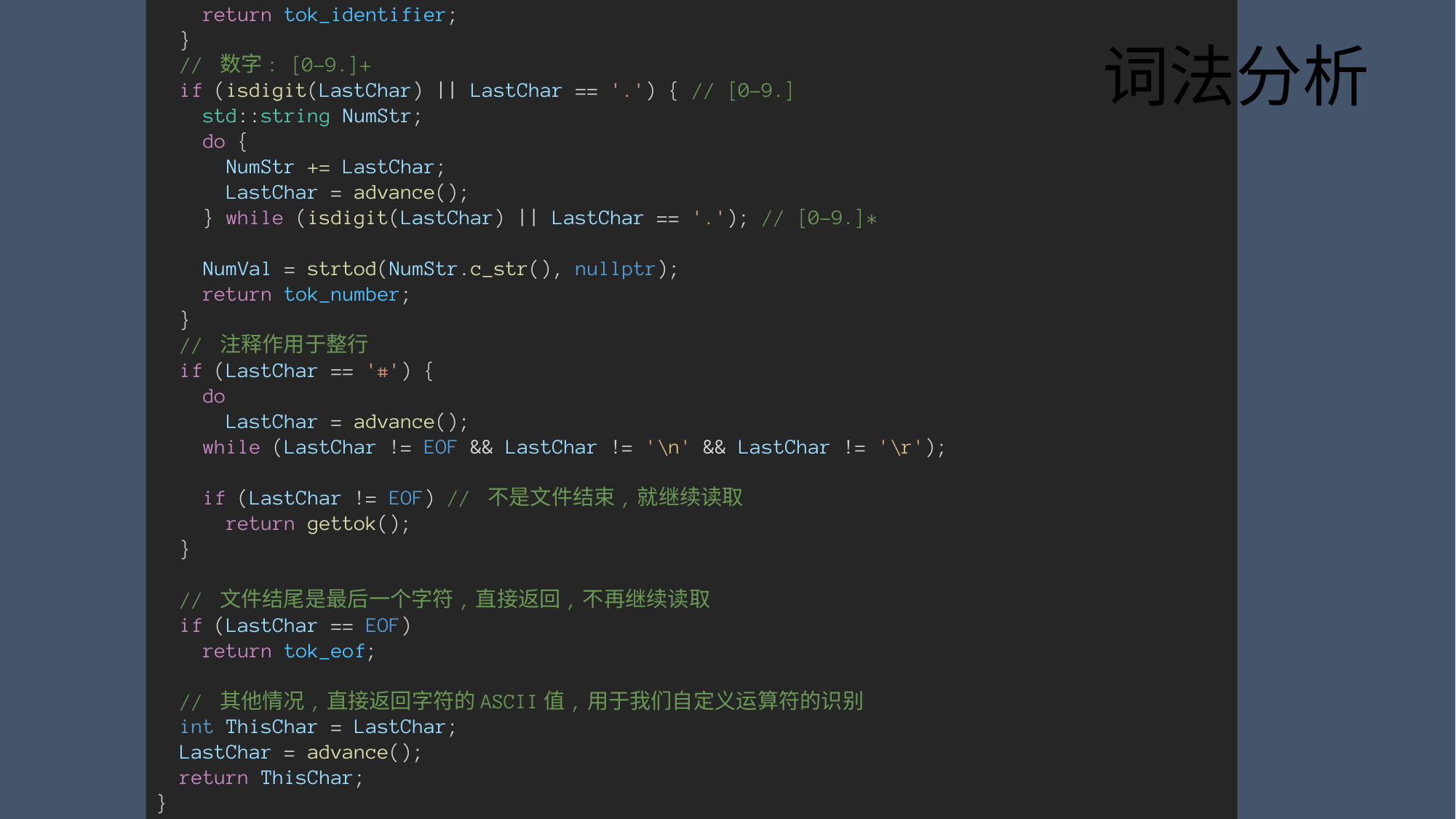

# 词法分析
// Token的枚举数组, 负数用于区分不同token, 正数用于存储 运算符 char类型的ASCII值
enum Token {
  tok_eof = -1,        // ^D 或 ^Z
  tok_def = -2,        // 函数声明
  tok_extern = -3,     // 拓展库函数
  tok_identifier = -4, // 变量名
  tok_number = -5,     // 数字
  tok_if = -6,         // 控制流 if
  tok_then = -7,       // 控制流 then
  tok_else = -8,       // 控制流 else
  tok_for = -9,        // 控制流 for
  tok_in = -10,        // 控制流 in
  tok_binary = -11,    // 二元运算符
  tok_unary = -12,     // 一元运算符
  tok_var = -13        // 可变变量
};
// 返回token的名称
std::string getTokName(int Tok) {
  switch (Tok) {
  case tok_eof:
    return "eof";
  case tok_def:
    return "def";
  case tok_extern:
    return "extern";
  case tok_identifier:
    return "identifier";
  case tok_number:
    return "number";
  case tok_if:
    return "if";
  case tok_then:
    return "then";
  case tok_else:
    return "else";
  case tok_for:
    return "for";
  case tok_in:
    return "in";
  case tok_binary:
    return "binary";
  case tok_unary:
    return "unary";
  case tok_var:
    return "var";
  }
  return std::string(1, (char)Tok); // 其他情况返回 Tok值
}
namespace {
class PrototypeAST; // 函数声明AST
class ExprAST;      // 表达式AST
} // namespace
static LLVMContext TheContext;          // 管理和global数据
static IRBuilder<> Builder(TheContext); // IR生成器
struct DebugInfo {
  // 遵循DWARF
  DICompileUnit *TheCU; // Debug Information 调试信息编译单元
  DIType *DblTy;        // 调试信息类型
  std::vector<DIScope *> LexicalBlocks; // 调试词法作用域
  void emitLocation(ExprAST *AST); // 为AST生成调试的代码位置信息
  DIType *getDoubleTy();           // 返回调试信息类型
} KSDbgInfo; // 生成一个调试信息对象, KaleidoscopeDebugInfo
// 存储源代码行列位置
struct SourceLocation {
  int Line; // 行
  int Col;  // 列
};
static SourceLocation CurLoc;          // 当前位置
static SourceLocation LexLoc = {1, 0}; // 词法解析位置
// 对每个读入的字符,先记录其位置,然后返回该字符
static int advance() {
  int LastChar = getchar();
  // linux:\n  windows: \r\n  macos: \r
  if (LastChar == '\n' || LastChar == '\r') {
    LexLoc.Line++;  // 换行时,行数+1
    LexLoc.Col = 0; // 列数清零
  } else
    LexLoc.Col++;  // 未换行时,列数+1
  return LastChar; // 返回当前字符
}
static std::string IdentifierStr; // 如果是 tok_identifier 会保存 变量名
static double NumVal;             // 如果是 tok_number 会保存数值
// 从输入中读取并返回token
static int gettok() {
  static int LastChar = ' ';
  // 跳过所有空格
  while (isspace(LastChar))
    LastChar = advance();
  // 词法解析的位置 传给 当前位置
  CurLoc = LexLoc;
  // 处理变量名和关键字: [a-zA-Z][a-zA-Z0-9]*
  if (isalpha(LastChar)) { // [a-zA-Z]
    IdentifierStr = LastChar;
    while (isalnum((LastChar = advance()))) // [a-zA-Z0-9]*
      IdentifierStr += LastChar;
    if (IdentifierStr == "def")
      return tok_def;
    if (IdentifierStr == "extern")
      return tok_extern;
    if (IdentifierStr == "if")
      return tok_if;
    if (IdentifierStr == "then")
      return tok_then;
    if (IdentifierStr == "else")
      return tok_else;
    if (IdentifierStr == "for")
      return tok_for;
    if (IdentifierStr == "in")
      return tok_in;
    if (IdentifierStr == "binary")
      return tok_binary;
    if (IdentifierStr == "unary")
      return tok_unary;
    if (IdentifierStr == "var")
      return tok_var;
    return tok_identifier;
  }
  // 数字: [0-9.]+
  if (isdigit(LastChar) || LastChar == '.') { // [0-9.]
    std::string NumStr;
    do {
      NumStr += LastChar;
      LastChar = advance();
    } while (isdigit(LastChar) || LastChar == '.'); // [0-9.]*
    NumVal = strtod(NumStr.c_str(), nullptr);
    return tok_number;
  }
  // 注释作用于整行
  if (LastChar == '#') {
    do
      LastChar = advance();
    while (LastChar != EOF && LastChar != '\n' && LastChar != '\r');
    if (LastChar != EOF) // 不是文件结束,就继续读取
      return gettok();
  }
  // 文件结尾是最后一个字符,直接返回,不再继续读取
  if (LastChar == EOF)
    return tok_eof;
  // 其他情况,直接返回字符的ASCII值,用于我们自定义运算符的识别
  int ThisChar = LastChar;
  LastChar = advance();
  return ThisChar;
}